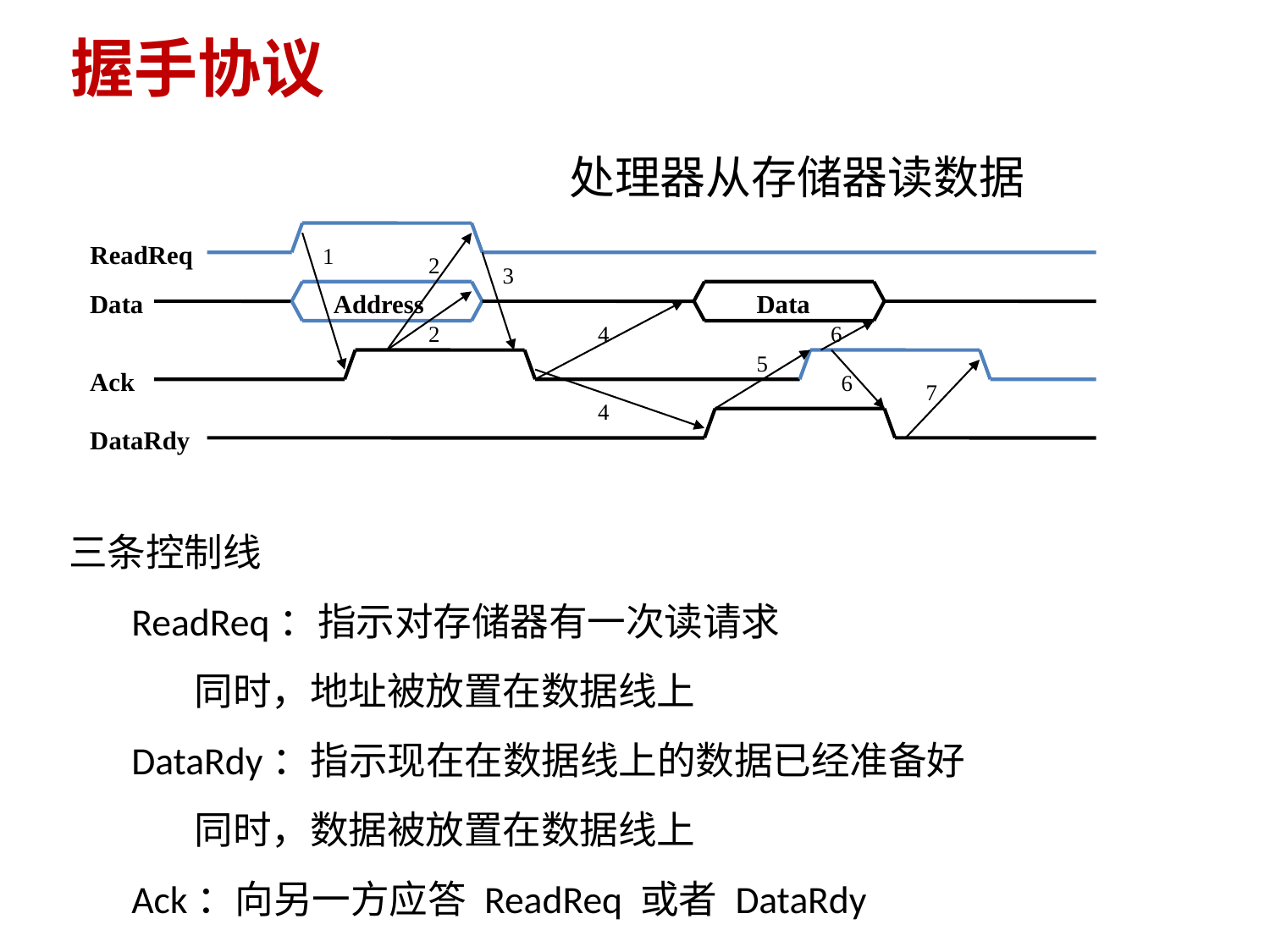

# 握手协议
处理器从存储器读数据

ReadReq

1
2

3
Data
Address
Data

2
4
6

5

Ack

6

7

4

DataRdy

三条控制线
ReadReq：指示对存储器有一次读请求
同时，地址被放置在数据线上
DataRdy：指示现在在数据线上的数据已经准备好
同时，数据被放置在数据线上
Ack：向另一方应答 ReadReq 或者 DataRdy